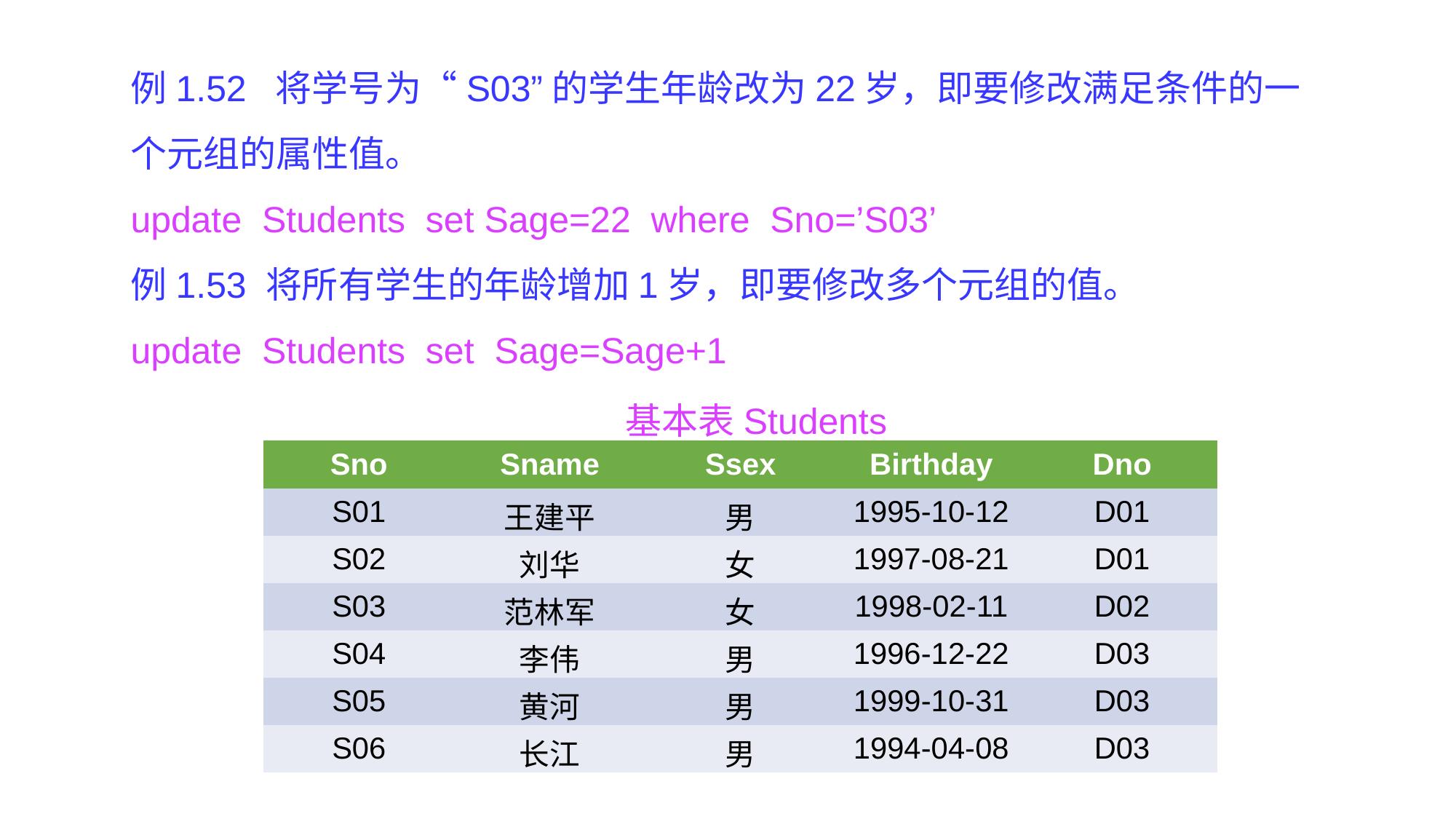

例1.52  将学号为“S03”的学生年龄改为22岁，即要修改满足条件的一个元组的属性值。
update  Students  set Sage=22  where  Sno=’S03’
例1.53 将所有学生的年龄增加1岁，即要修改多个元组的值。
update  Students  set  Sage=Sage+1
基本表Students
| Sno | Sname | Ssex | Birthday | Dno |
| --- | --- | --- | --- | --- |
| S01 | 王建平 | 男 | 1995-10-12 | D01 |
| S02 | 刘华 | 女 | 1997-08-21 | D01 |
| S03 | 范林军 | 女 | 1998-02-11 | D02 |
| S04 | 李伟 | 男 | 1996-12-22 | D03 |
| S05 | 黄河 | 男 | 1999-10-31 | D03 |
| S06 | 长江 | 男 | 1994-04-08 | D03 |